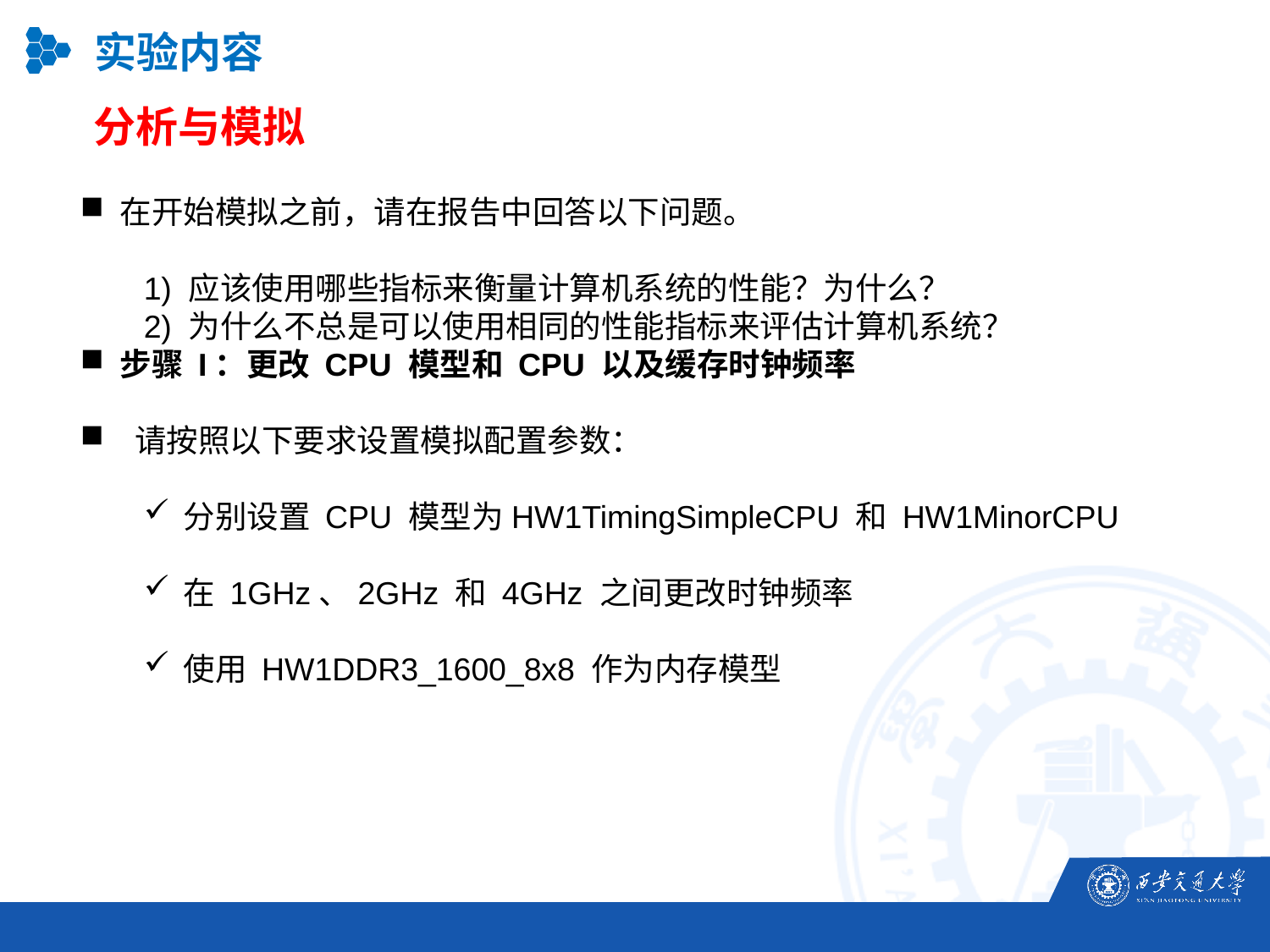

实验内容
分析与模拟
在开始模拟之前，请在报告中回答以下问题。

1) 应该使用哪些指标来衡量计算机系统的性能？为什么？
2) 为什么不总是可以使用相同的性能指标来评估计算机系统？
步骤 I：更改 CPU 模型和 CPU 以及缓存时钟频率

 请按照以下要求设置模拟配置参数：

分别设置 CPU 模型为HW1TimingSimpleCPU 和 HW1MinorCPU

在 1GHz、2GHz 和 4GHz 之间更改时钟频率

使用 HW1DDR3_1600_8x8 作为内存模型